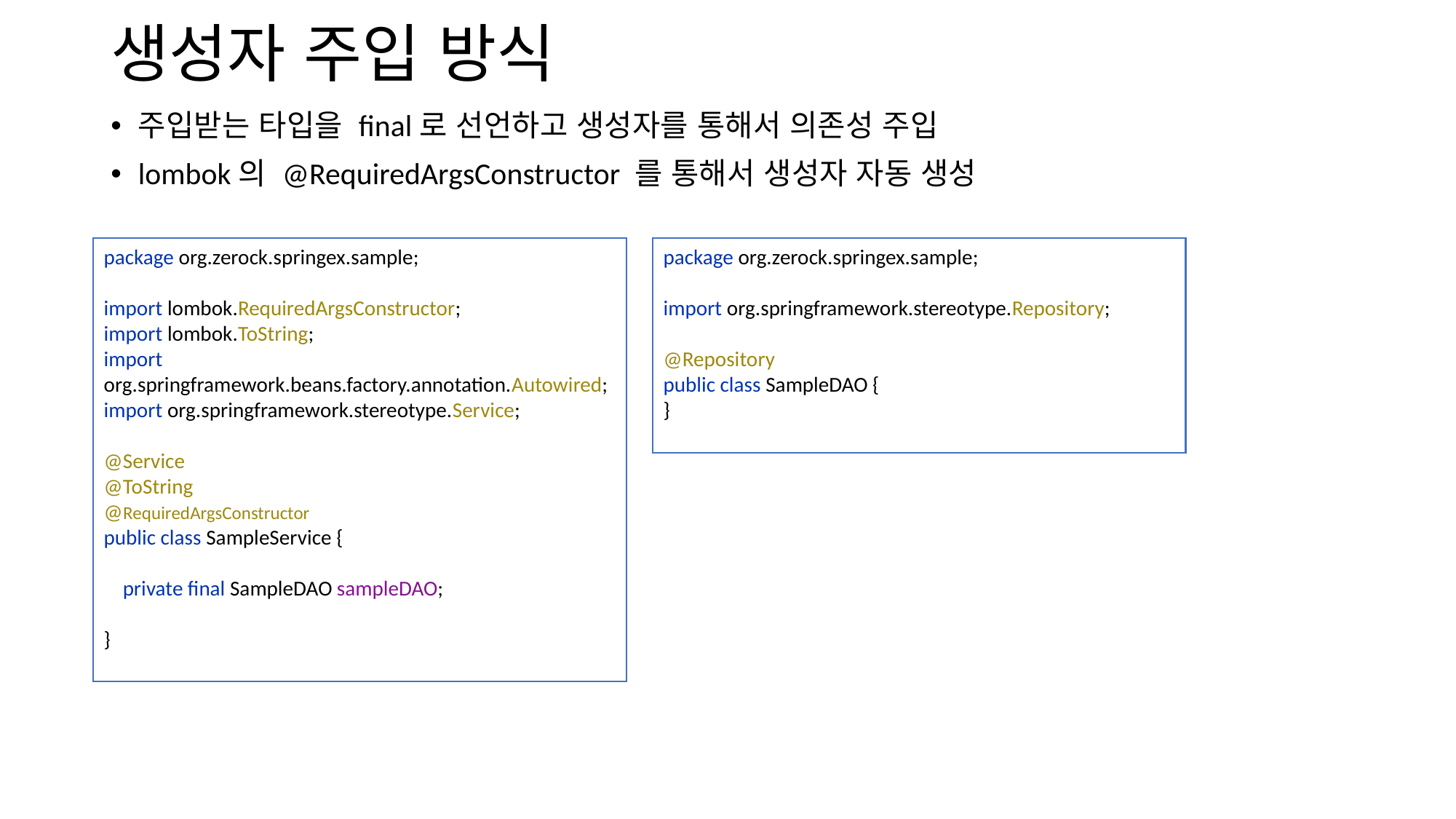

# 생성자 주입 방식
주입받는 타입을 final로 선언하고 생성자를 통해서 의존성 주입
lombok의 @RequiredArgsConstructor 를 통해서 생성자 자동 생성
package org.zerock.springex.sample;
import lombok.RequiredArgsConstructor;
import lombok.ToString;
import org.springframework.beans.factory.annotation.Autowired;
import org.springframework.stereotype.Service;
@Service
@ToString
@RequiredArgsConstructor
public class SampleService {
    private final SampleDAO sampleDAO;
}
package org.zerock.springex.sample;
import org.springframework.stereotype.Repository;
@Repository
public class SampleDAO {
}